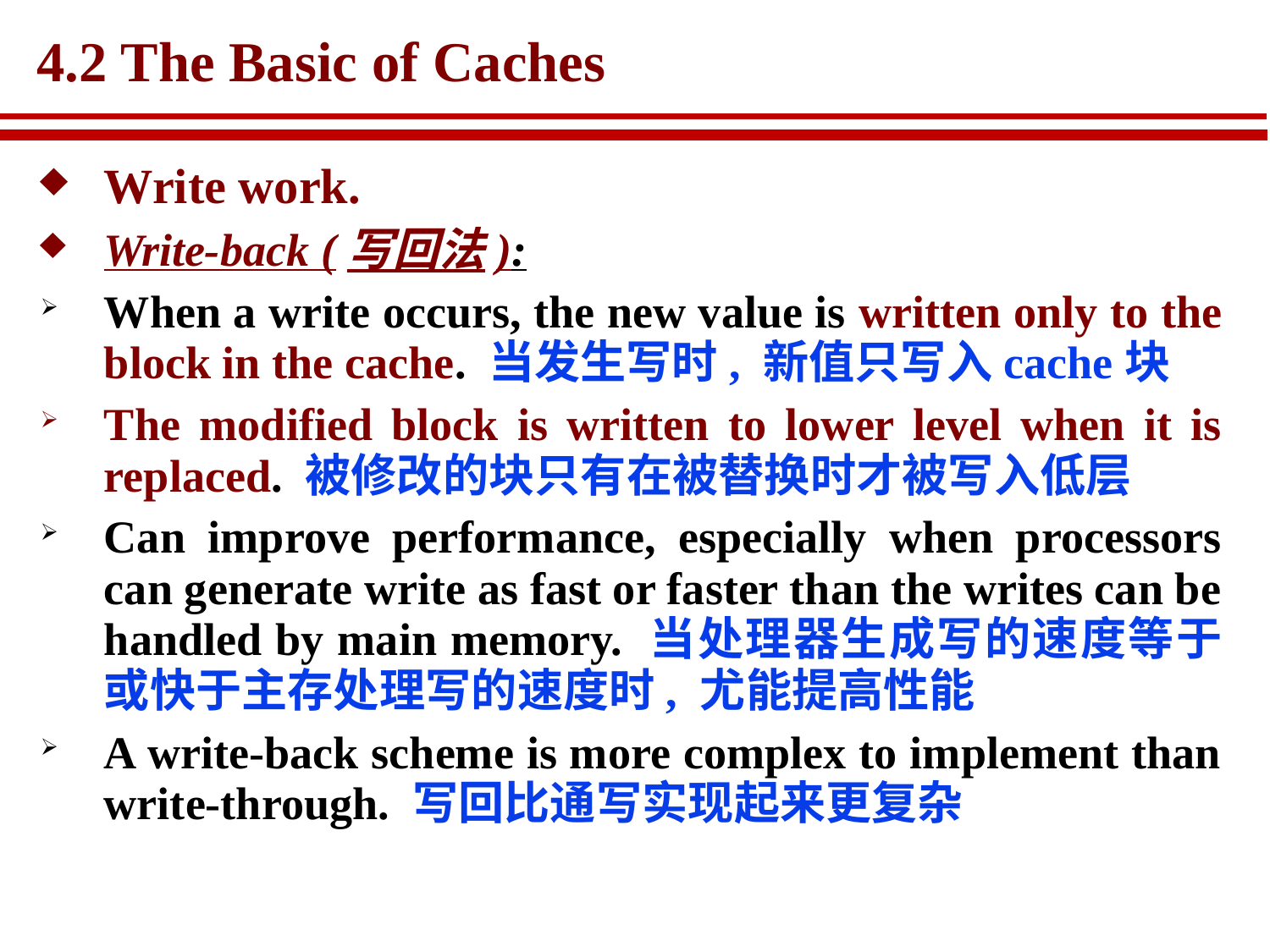

# 4.2 The Basic of Caches
Write work.
Write-back (写回法):
When a write occurs, the new value is written only to the block in the cache. 当发生写时, 新值只写入cache块
The modified block is written to lower level when it is replaced. 被修改的块只有在被替换时才被写入低层
Can improve performance, especially when processors can generate write as fast or faster than the writes can be handled by main memory. 当处理器生成写的速度等于或快于主存处理写的速度时, 尤能提高性能
A write-back scheme is more complex to implement than write-through. 写回比通写实现起来更复杂